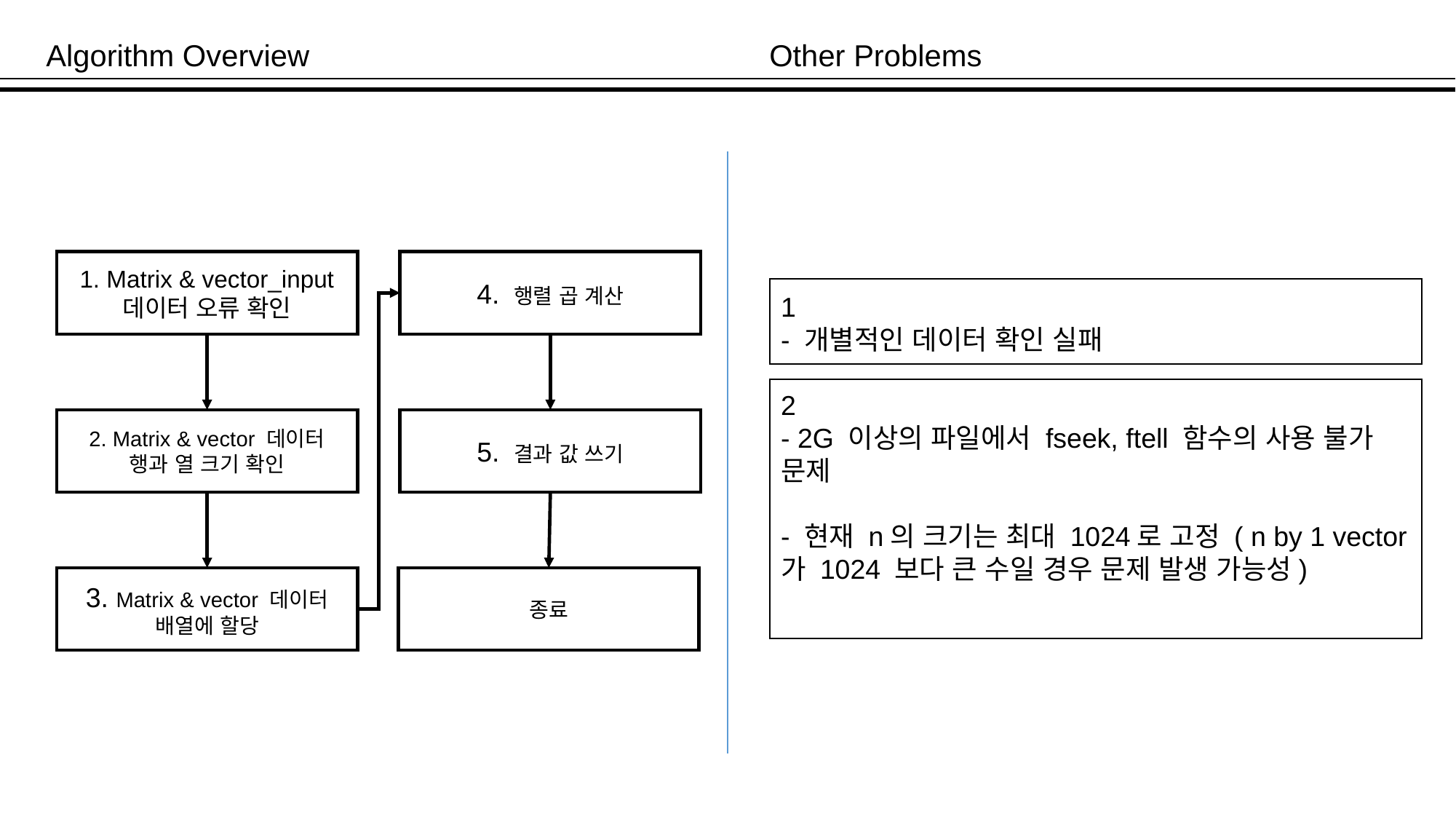

Other Problems
Algorithm Overview
1. Matrix & vector_input 데이터 오류 확인
4. 행렬 곱 계산
2. Matrix & vector 데이터
행과 열 크기 확인
5. 결과 값 쓰기
3. Matrix & vector 데이터 배열에 할당
종료

1
- 개별적인 데이터 확인 실패

2
- 2G 이상의 파일에서 fseek, ftell 함수의 사용 불가 문제

- 현재 n의 크기는 최대 1024로 고정 ( n by 1 vector 가 1024 보다 큰 수일 경우 문제 발생 가능성)